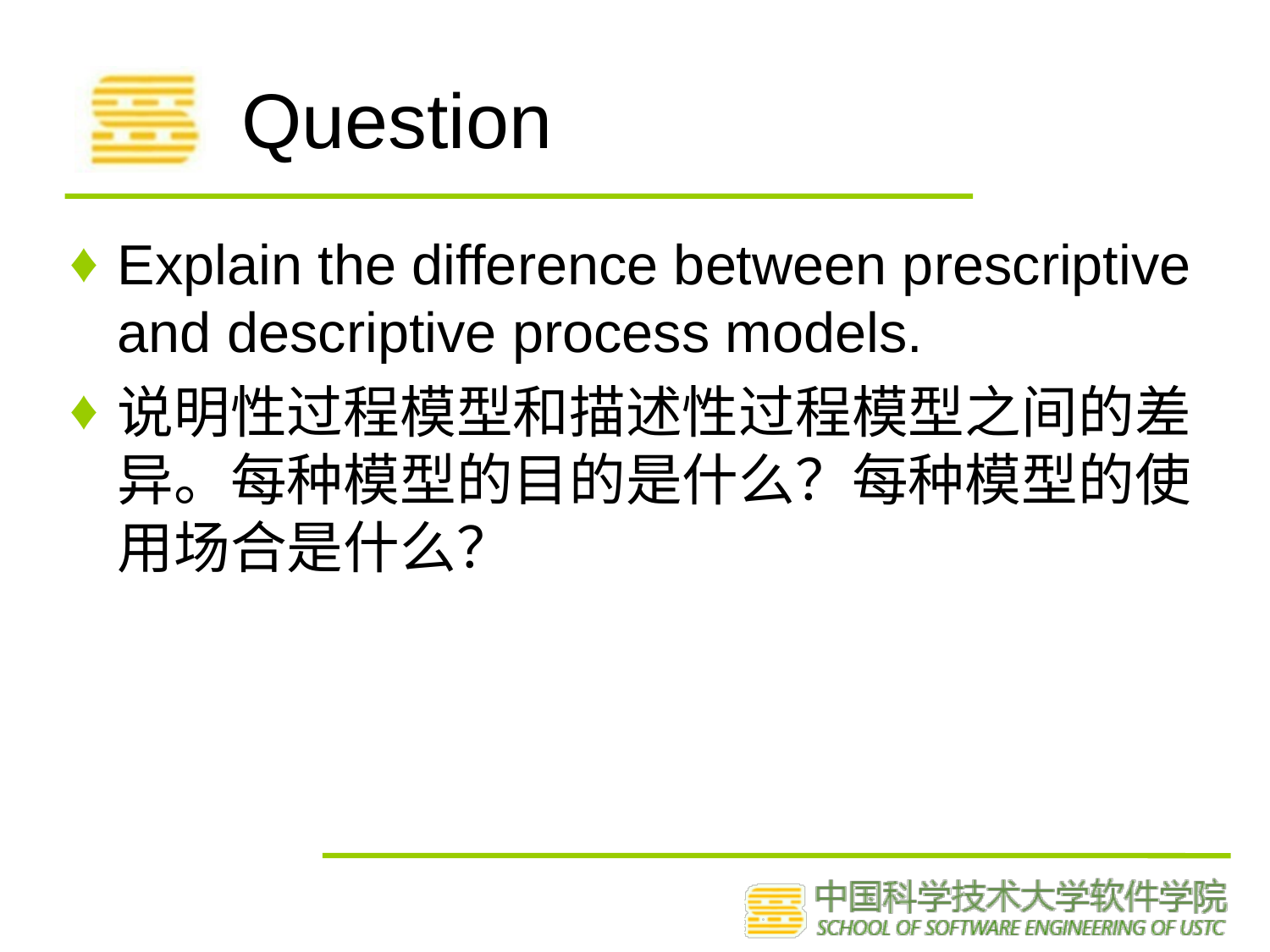

# Question
Explain the difference between prescriptive and descriptive process models.
说明性过程模型和描述性过程模型之间的差异。每种模型的目的是什么？每种模型的使用场合是什么？